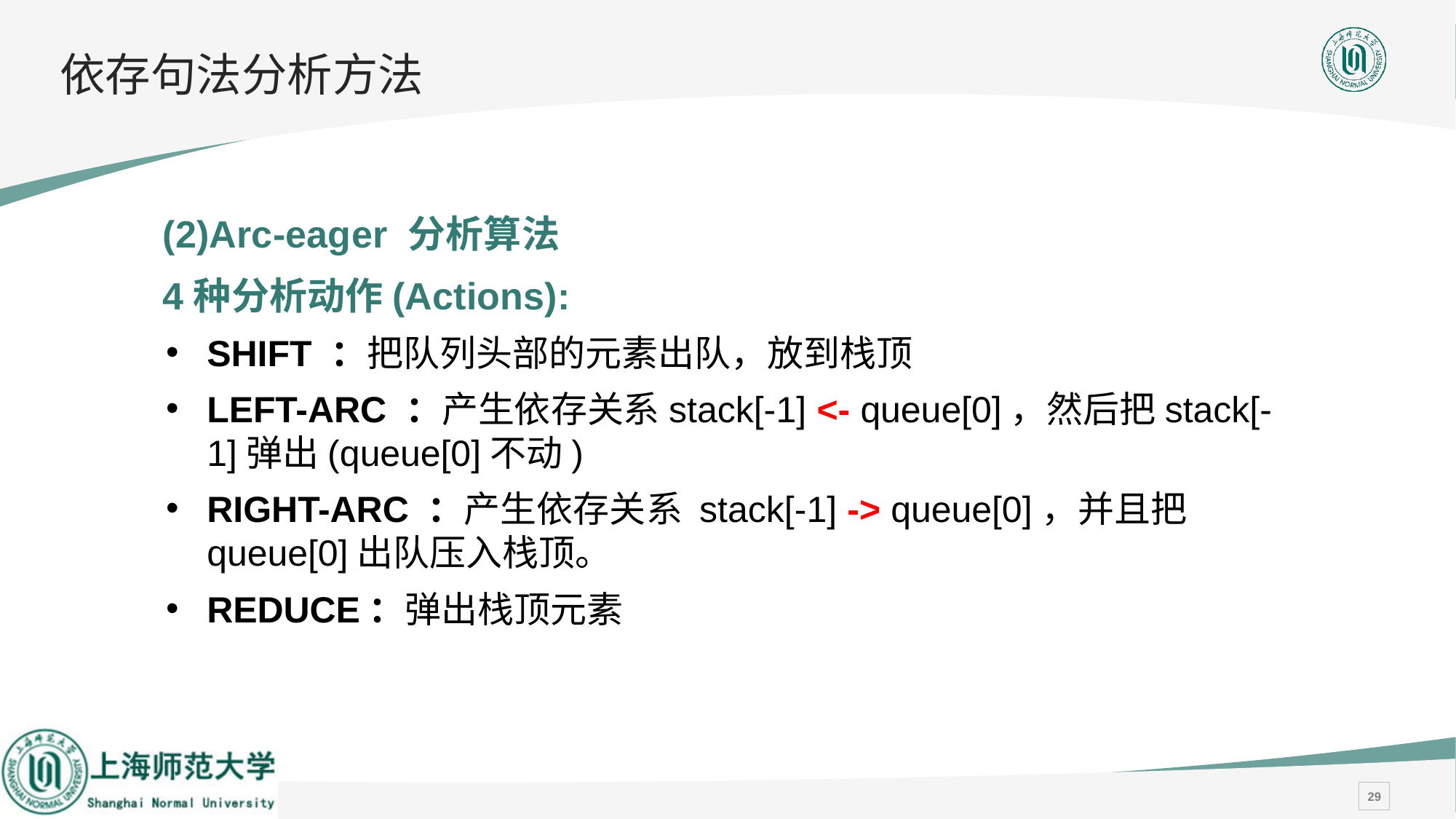

依存句法分析方法

(2)Arc-eager 分析算法
4种分析动作(Actions):
SHIFT ：把队列头部的元素出队，放到栈顶
LEFT-ARC ：产生依存关系stack[-1] <- queue[0]，然后把stack[-1]弹出(queue[0]不动)
RIGHT-ARC ：产生依存关系 stack[-1] -> queue[0]，并且把queue[0]出队压入栈顶。
REDUCE：弹出栈顶元素